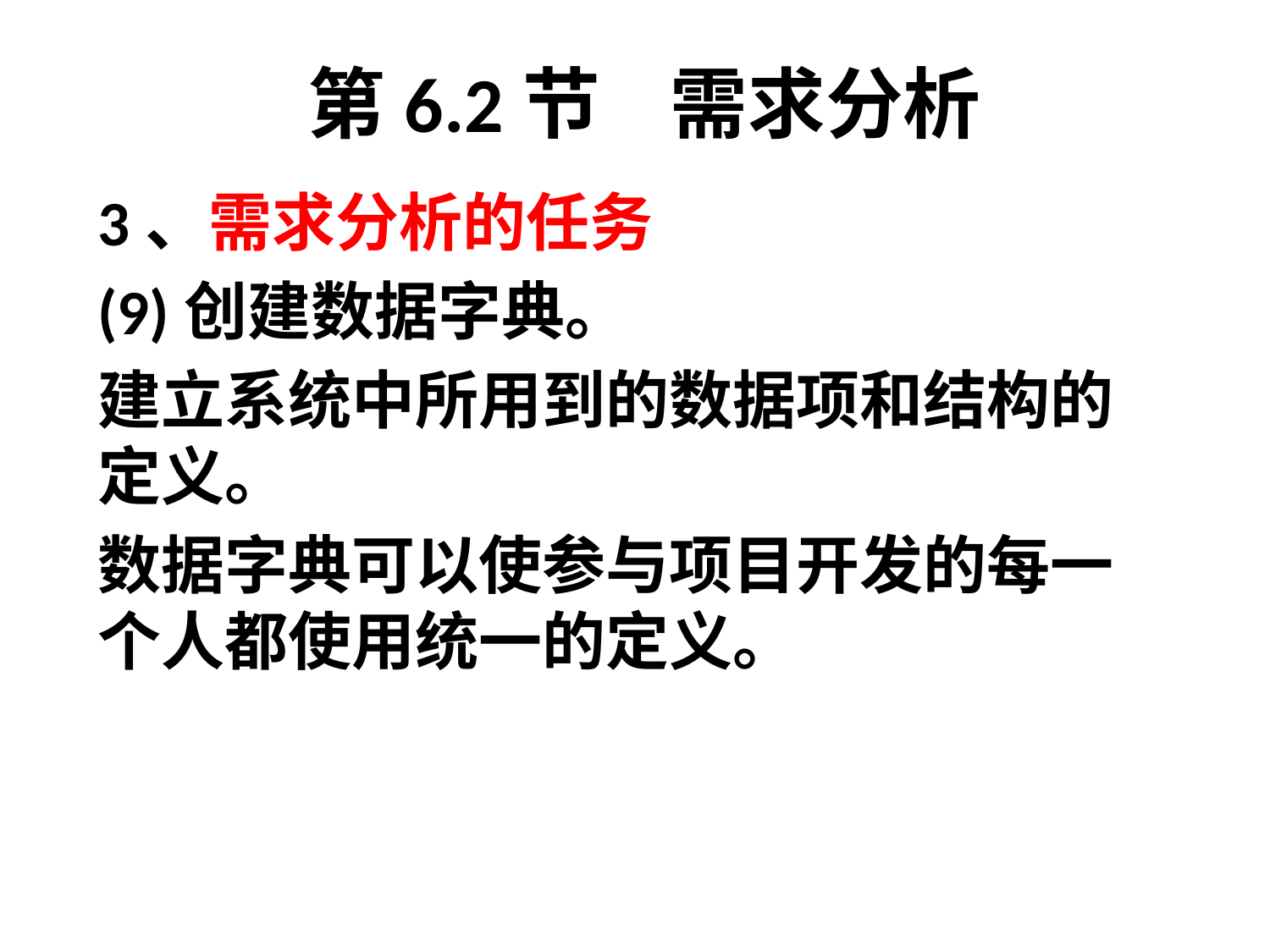

# 第6.2节    需求分析
3、需求分析的任务
(9)创建数据字典。
建立系统中所用到的数据项和结构的定义。
数据字典可以使参与项目开发的每一个人都使用统一的定义。